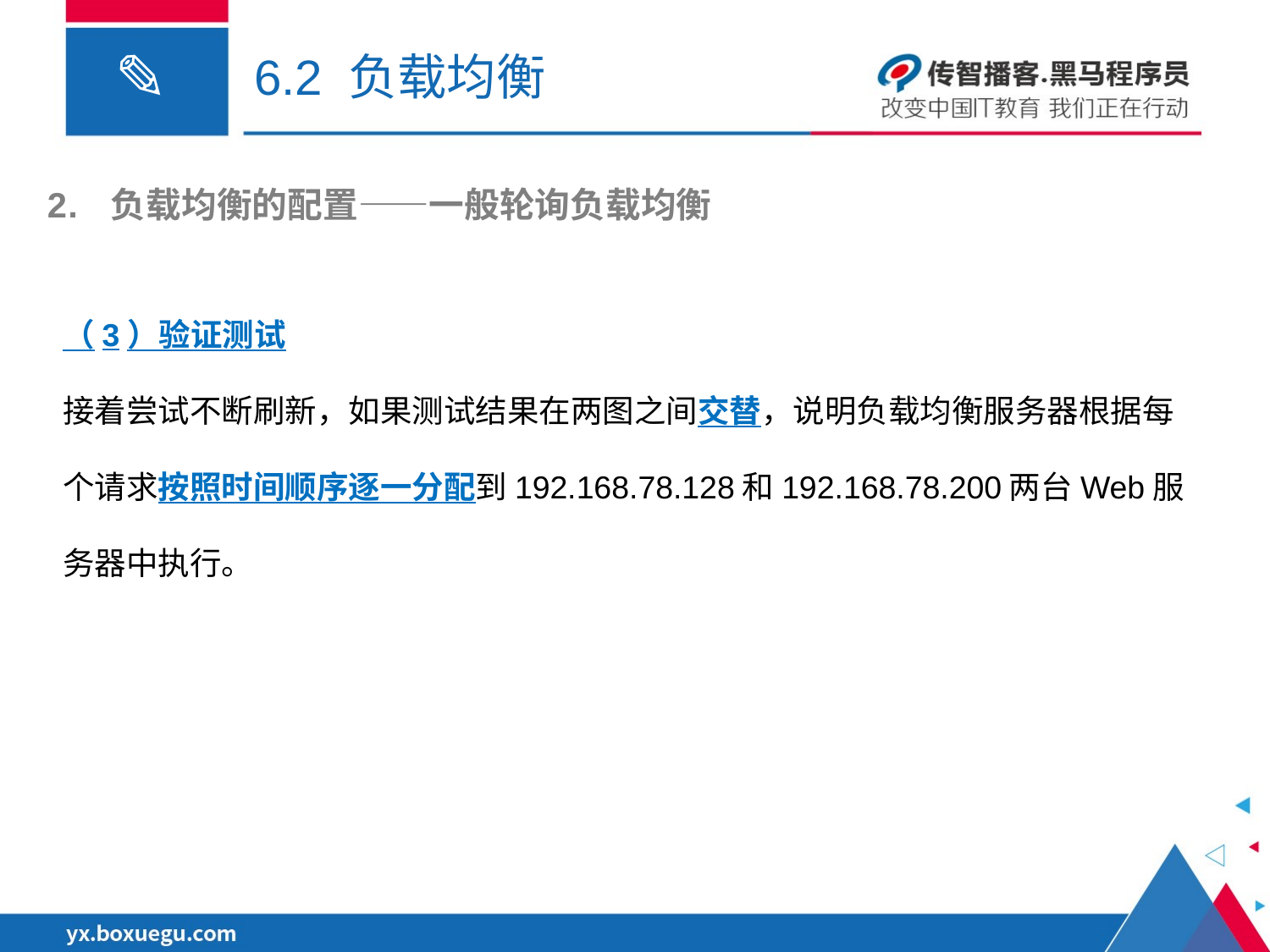

# 6.2 负载均衡
负载均衡的配置——一般轮询负载均衡
（3）验证测试
接着尝试不断刷新，如果测试结果在两图之间交替，说明负载均衡服务器根据每个请求按照时间顺序逐一分配到192.168.78.128和192.168.78.200两台Web服务器中执行。